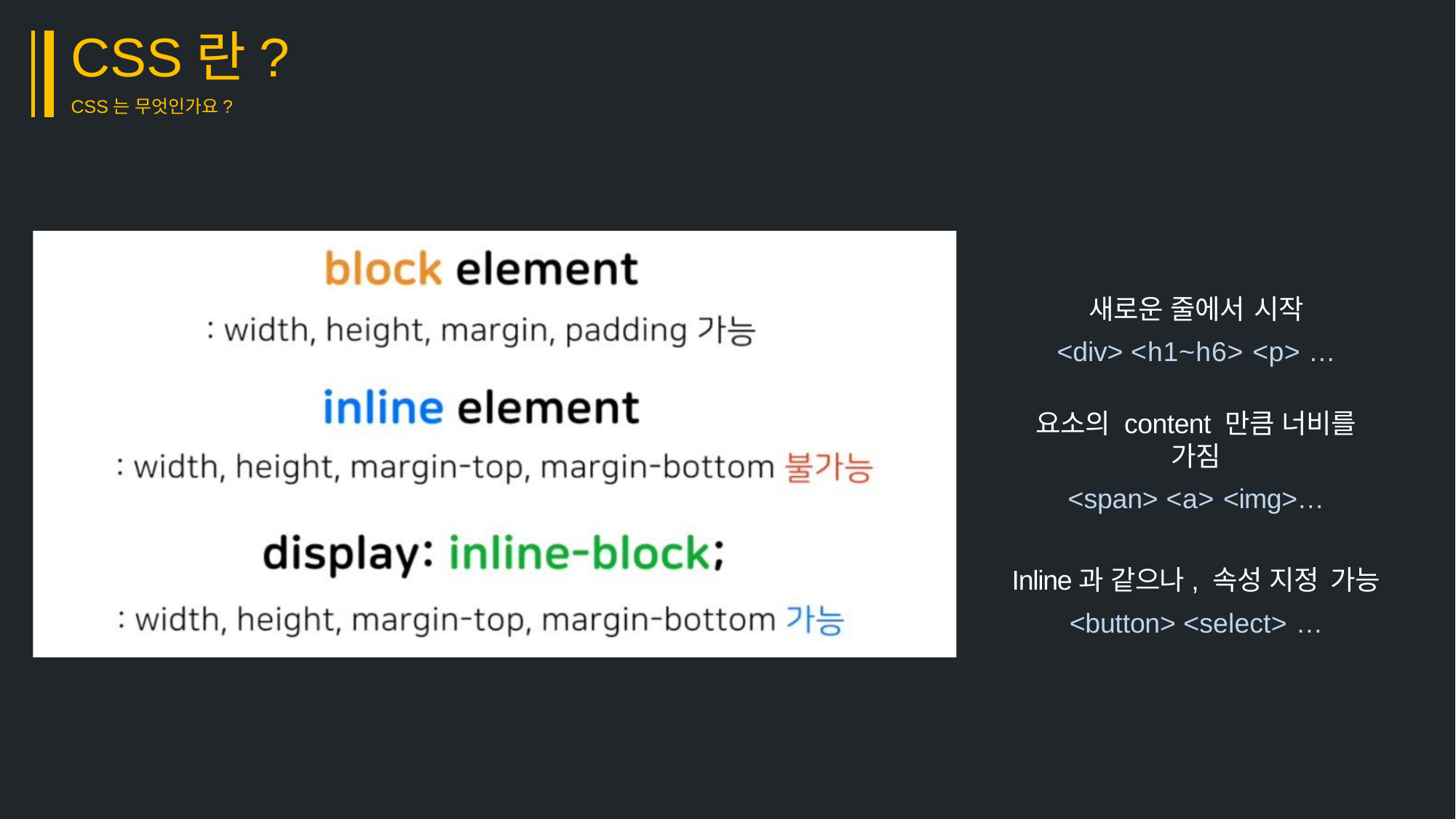

CSS란?

CSS는 무엇인가요?

새로운 줄에서 시작
<div> <h1~h6> <p> …

요소의 content 만큼 너비를 가짐
<span> <a> <img>…

Inline과 같으나, 속성 지정 가능
<button> <select> …